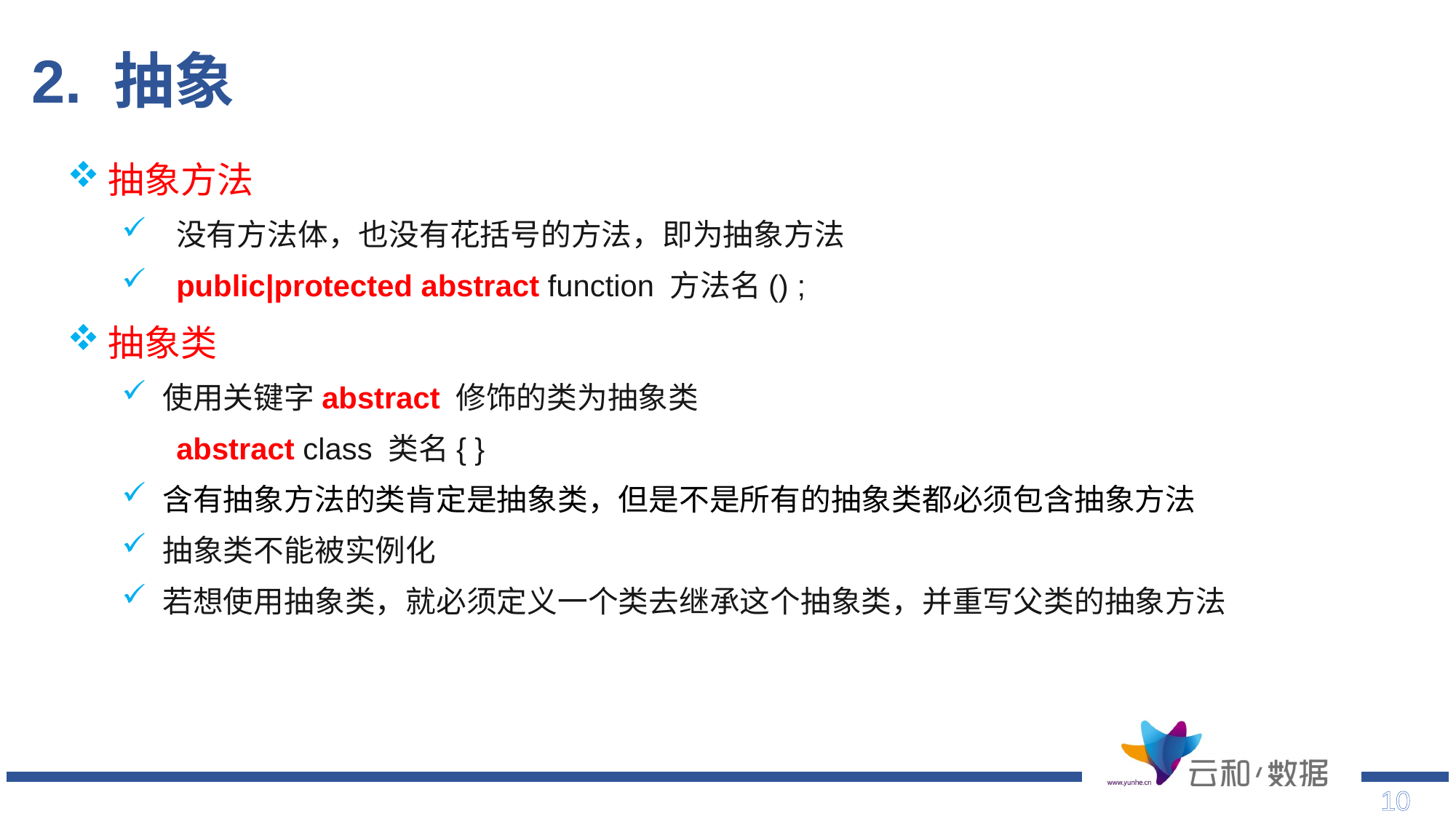

# 2. 抽象
抽象方法
没有方法体，也没有花括号的方法，即为抽象方法
public|protected abstract function 方法名() ;
抽象类
使用关键字abstract 修饰的类为抽象类
abstract class 类名{ }
含有抽象方法的类肯定是抽象类，但是不是所有的抽象类都必须包含抽象方法
抽象类不能被实例化
若想使用抽象类，就必须定义一个类去继承这个抽象类，并重写父类的抽象方法